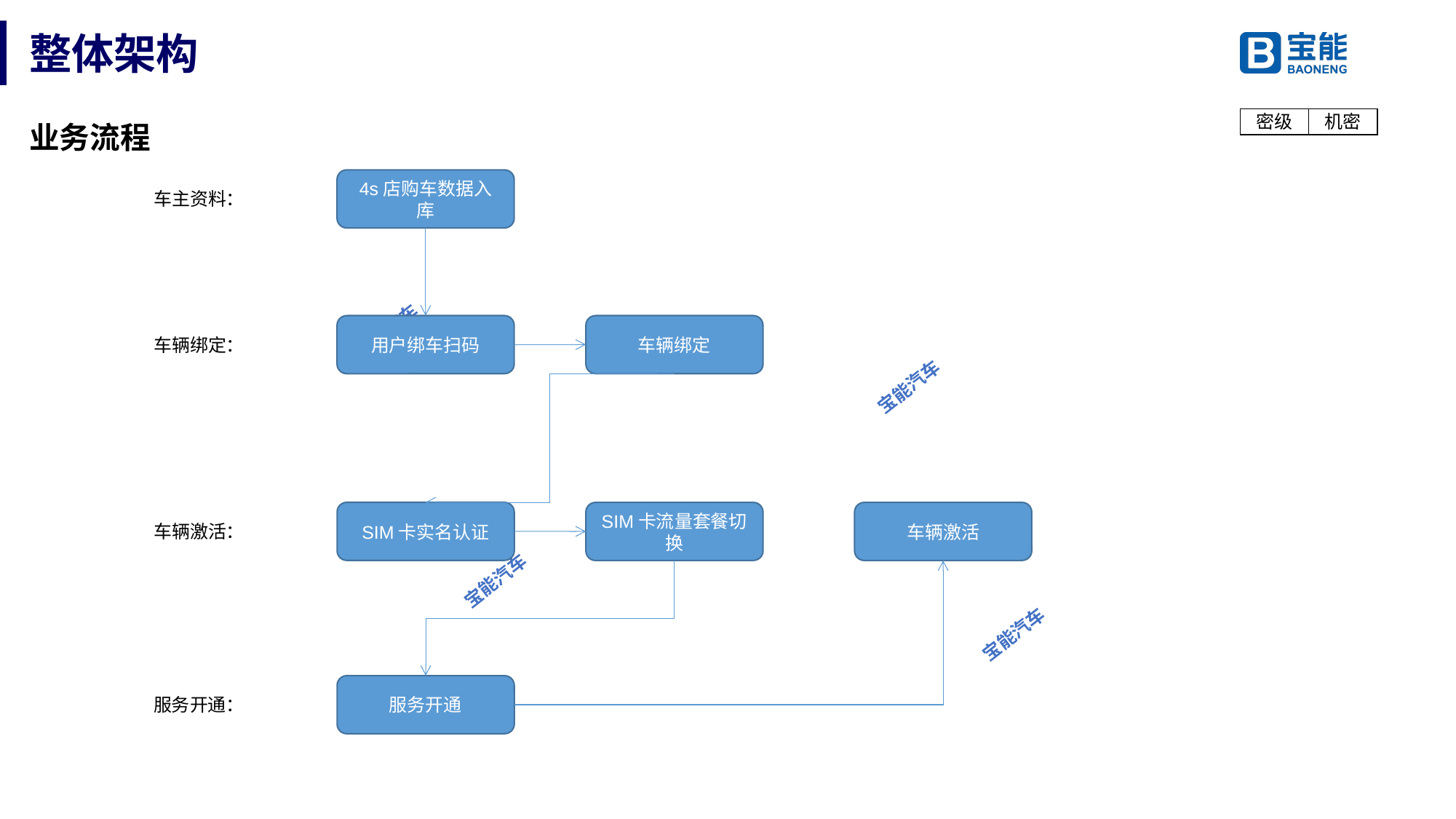

# 整体架构
业务流程
4s店购车数据入库
车主资料：
用户绑车扫码
车辆绑定
车辆绑定：
SIM卡实名认证
SIM卡流量套餐切换
车辆激活
车辆激活：
服务开通
服务开通：
2